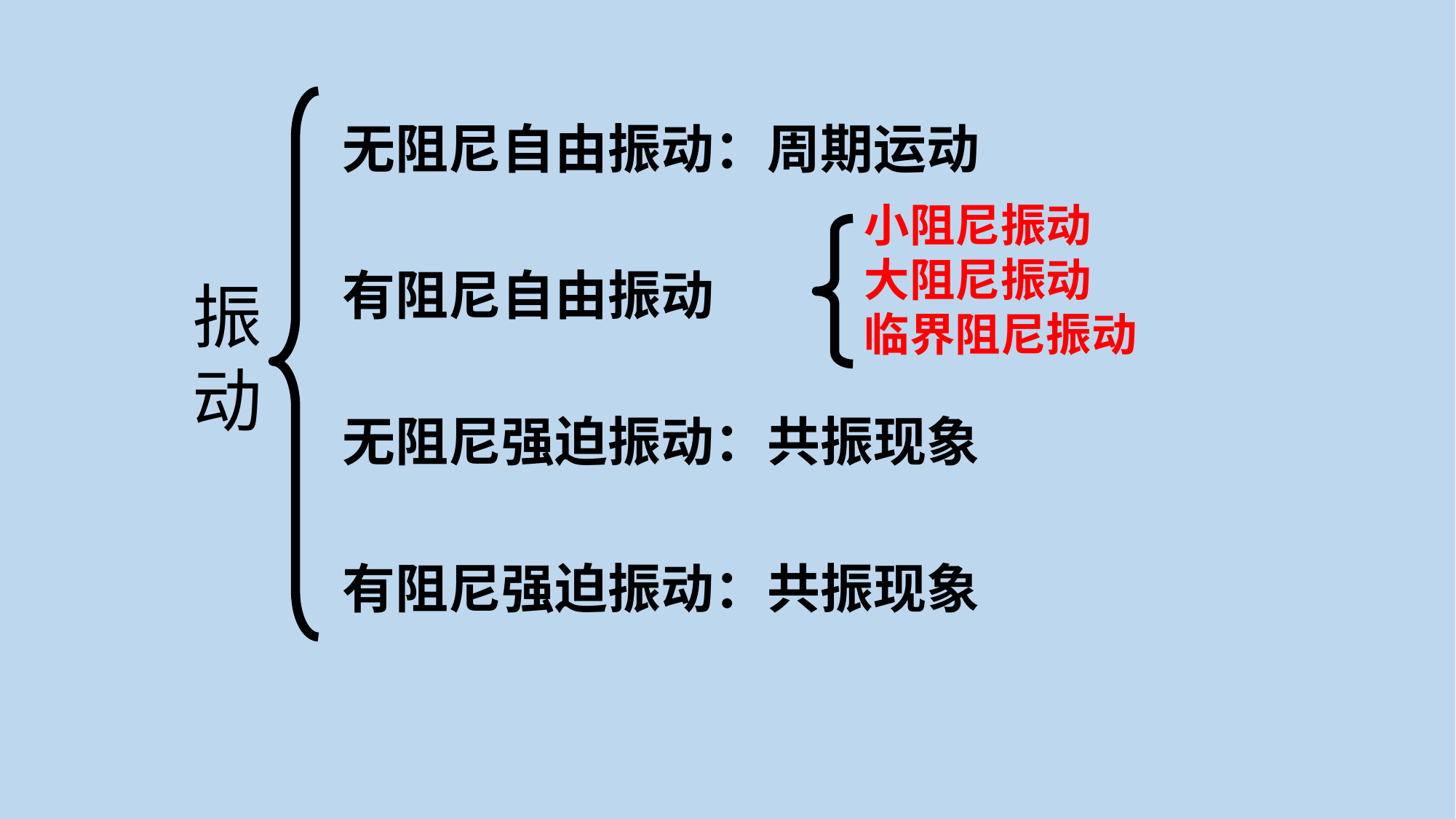

无阻尼自由振动：周期运动
有阻尼自由振动
无阻尼强迫振动：共振现象
有阻尼强迫振动：共振现象

振动
小阻尼振动
大阻尼振动
临界阻尼振动